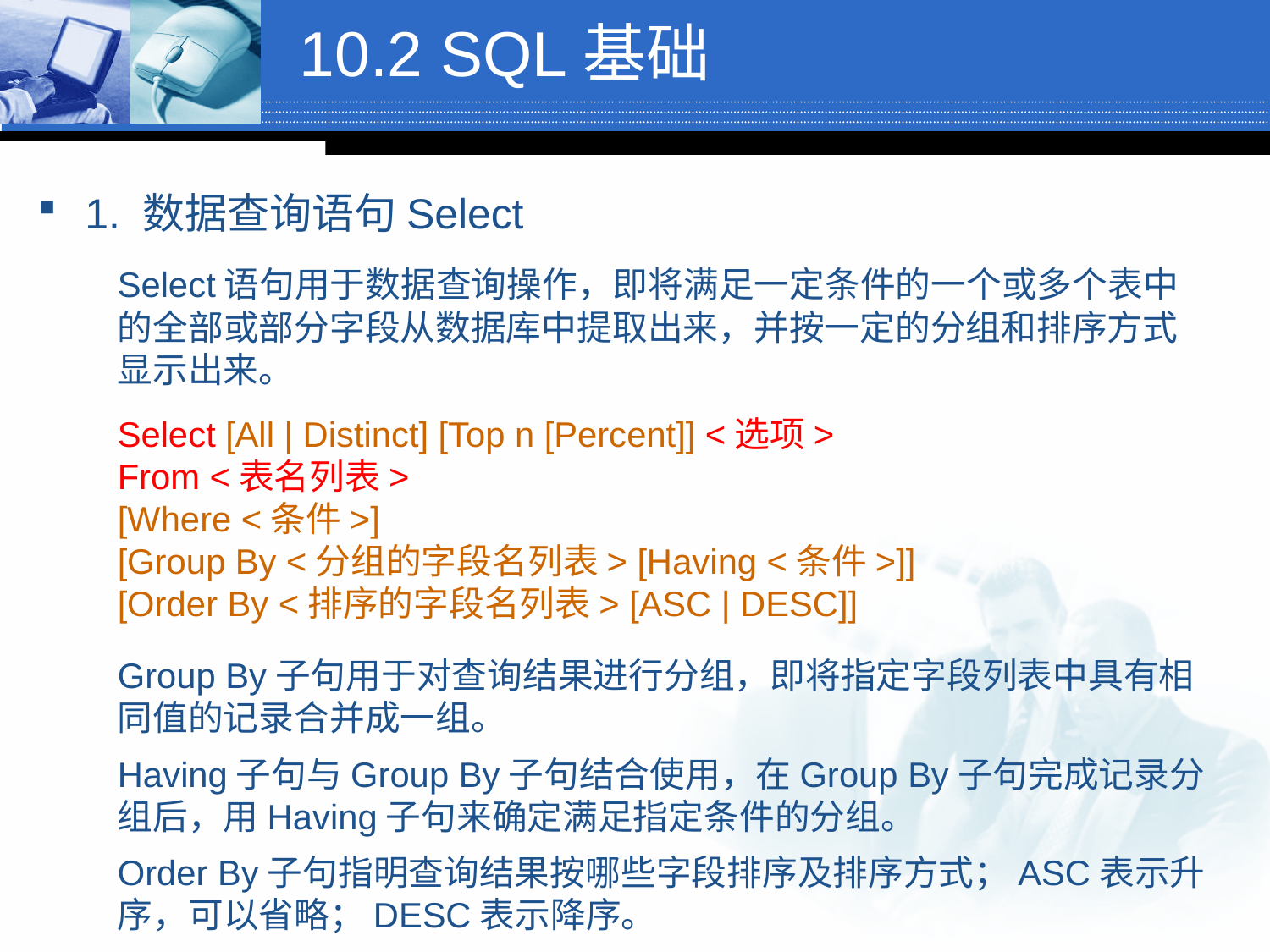

# 10.2 SQL基础
1. 数据查询语句Select
Select语句用于数据查询操作，即将满足一定条件的一个或多个表中的全部或部分字段从数据库中提取出来，并按一定的分组和排序方式显示出来。
Select [All | Distinct] [Top n [Percent]] <选项>
From <表名列表>
[Where <条件>]
[Group By <分组的字段名列表> [Having <条件>]]
[Order By <排序的字段名列表> [ASC | DESC]]
Group By子句用于对查询结果进行分组，即将指定字段列表中具有相同值的记录合并成一组。
Having子句与Group By子句结合使用，在Group By子句完成记录分组后，用Having子句来确定满足指定条件的分组。
Order By子句指明查询结果按哪些字段排序及排序方式；ASC表示升序，可以省略；DESC表示降序。